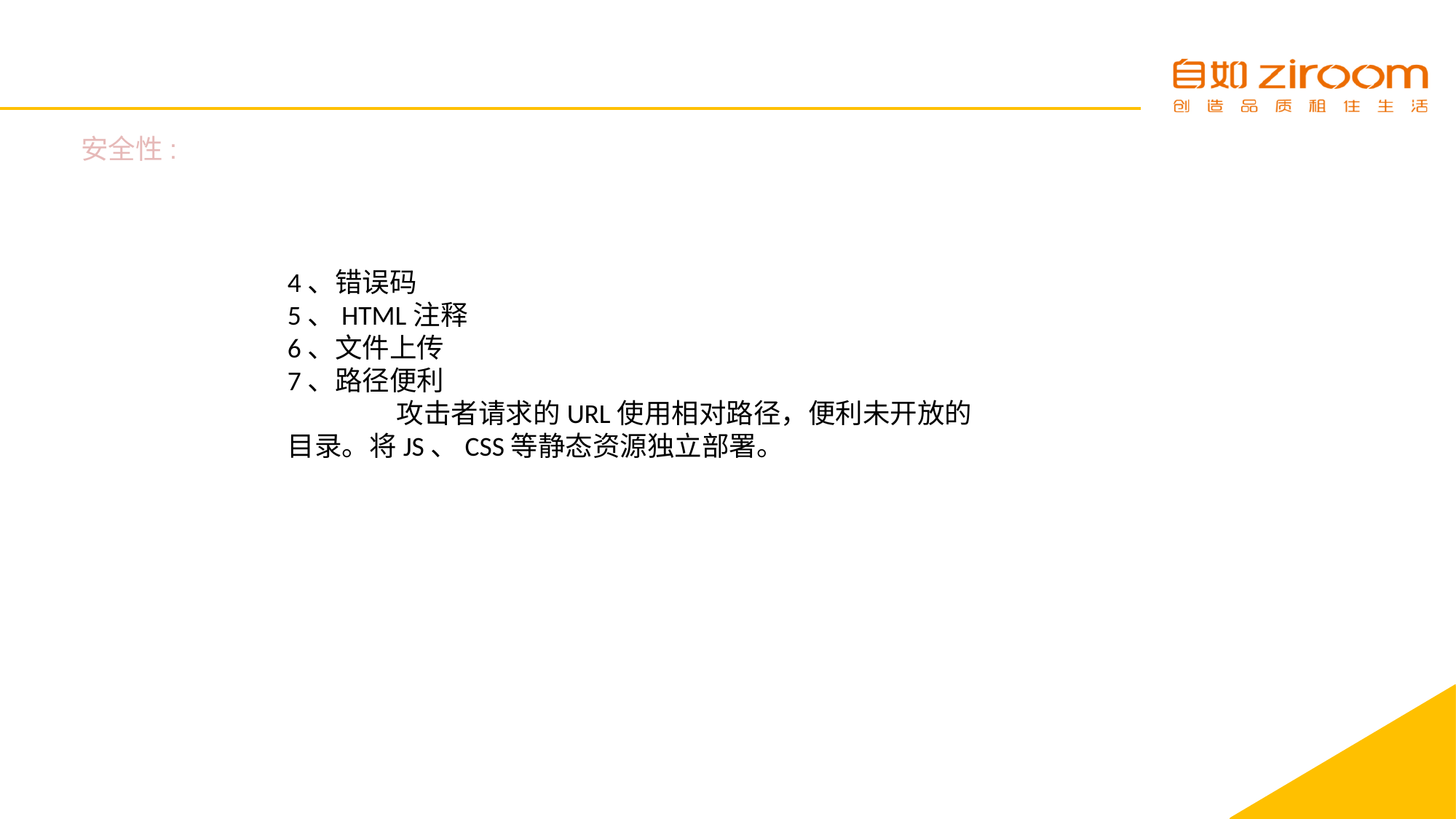

安全性:

4、错误码
5、HTML注释
6、文件上传
7、路径便利
	攻击者请求的URL使用相对路径，便利未开放的目录。将JS、CSS等静态资源独立部署。